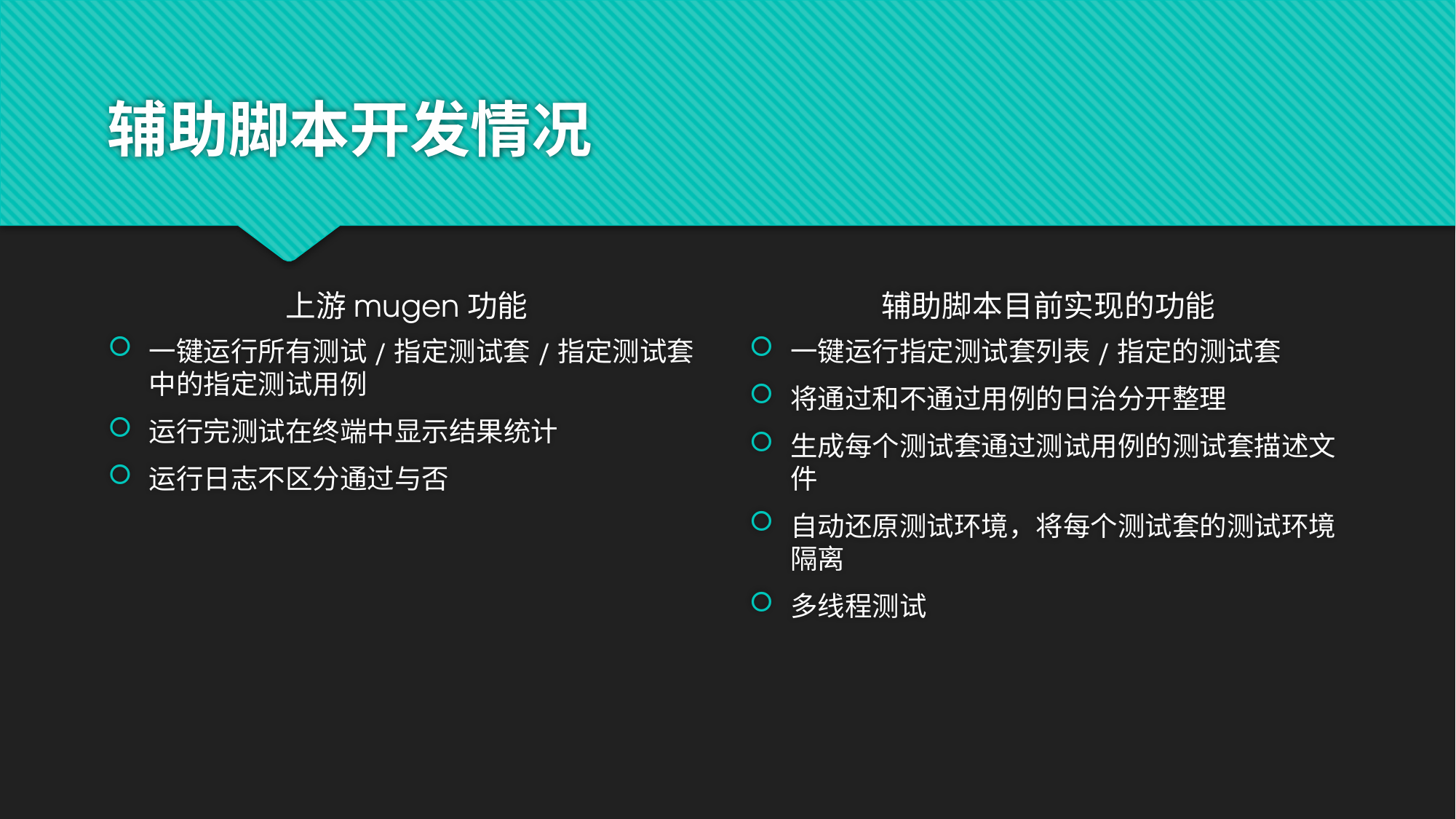

# 辅助脚本开发情况
上游mugen功能
辅助脚本目前实现的功能
一键运行所有测试/指定测试套/指定测试套中的指定测试用例
运行完测试在终端中显示结果统计
运行日志不区分通过与否
一键运行指定测试套列表/指定的测试套
将通过和不通过用例的日治分开整理
生成每个测试套通过测试用例的测试套描述文件
自动还原测试环境，将每个测试套的测试环境隔离
多线程测试